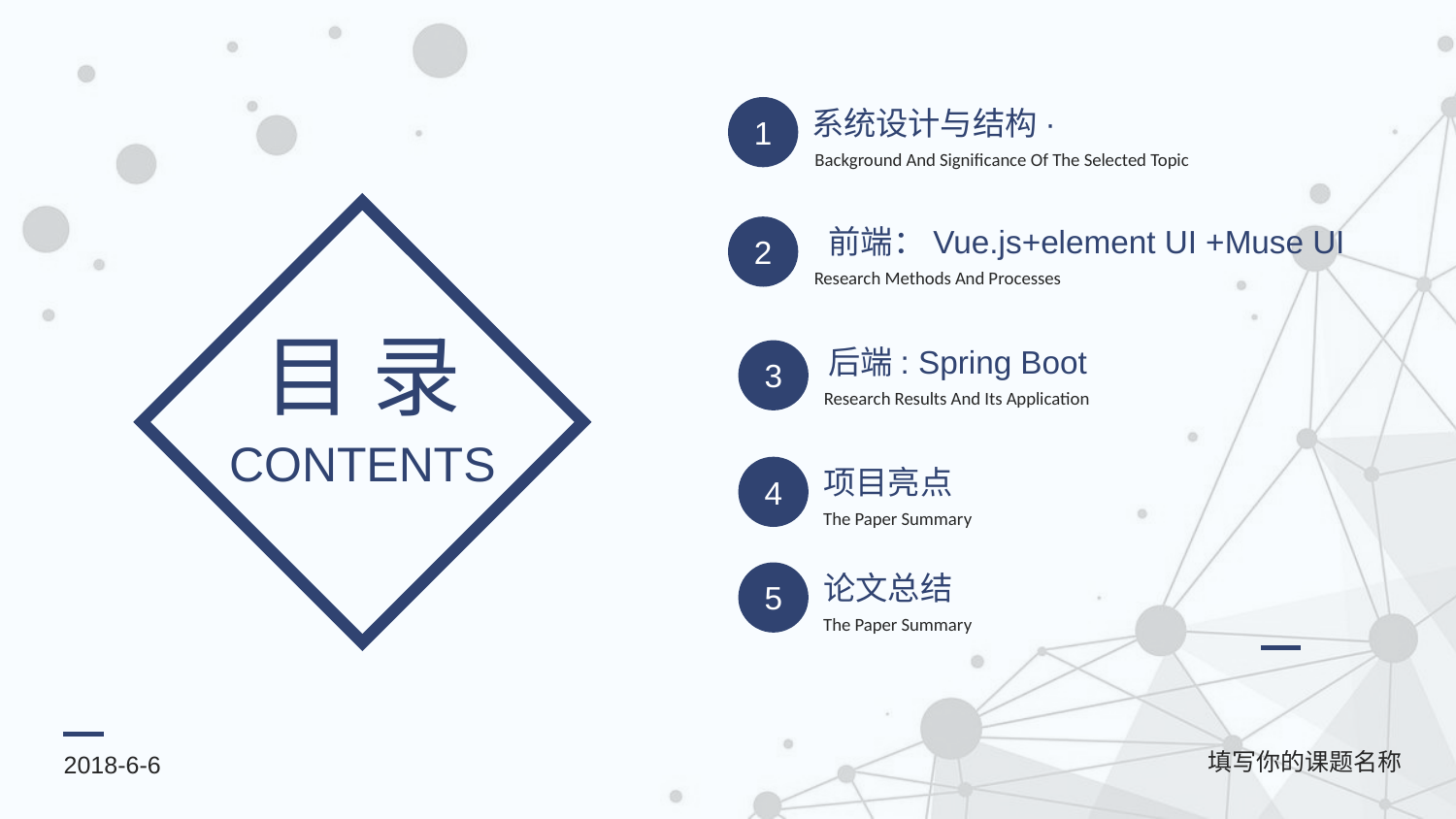

系统设计与结构·
1
Background And Significance Of The Selected Topic

前端：Vue.js+element UI +Muse UI
2
Research Methods And Processes
目 录
后端: Spring Boot
3
Research Results And Its Application
CONTENTS
项目亮点
4
The Paper Summary
论文总结
5
The Paper Summary
填写你的课题名称
2018-6-6